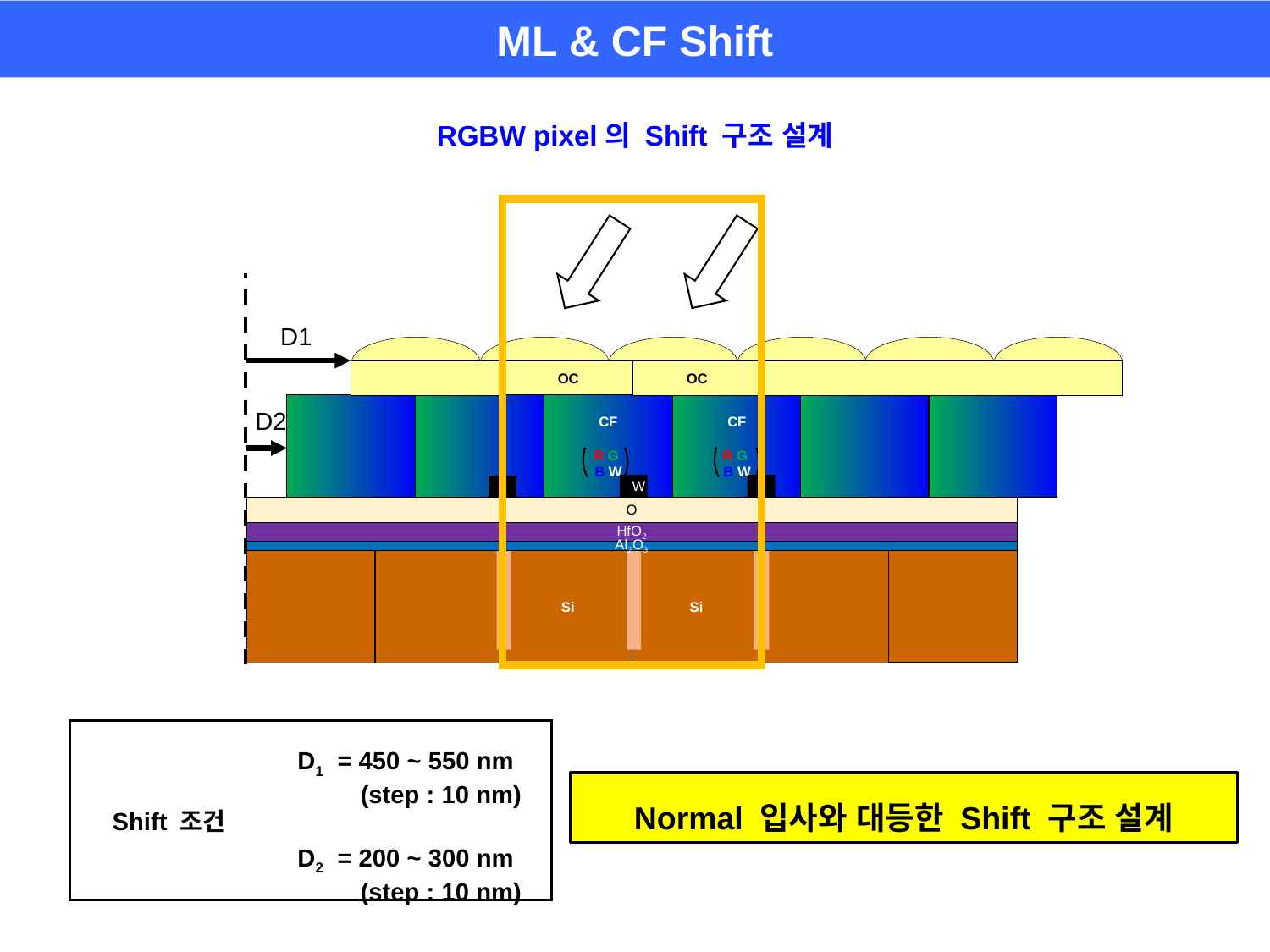

ML & CF Shift
RGBW pixel의 Shift 구조 설계

D1

OC
OC

CF

R G
B W
CF

R G
B W

D2

W

O
HfO2
Al2O3

Si
Si

Normal 입사와 대등한 Shift 구조 설계

D1  = 450 ~ 550 nm
         (step : 10 nm)

D2  = 200 ~ 300 nm
         (step : 10 nm)
Shift 조건